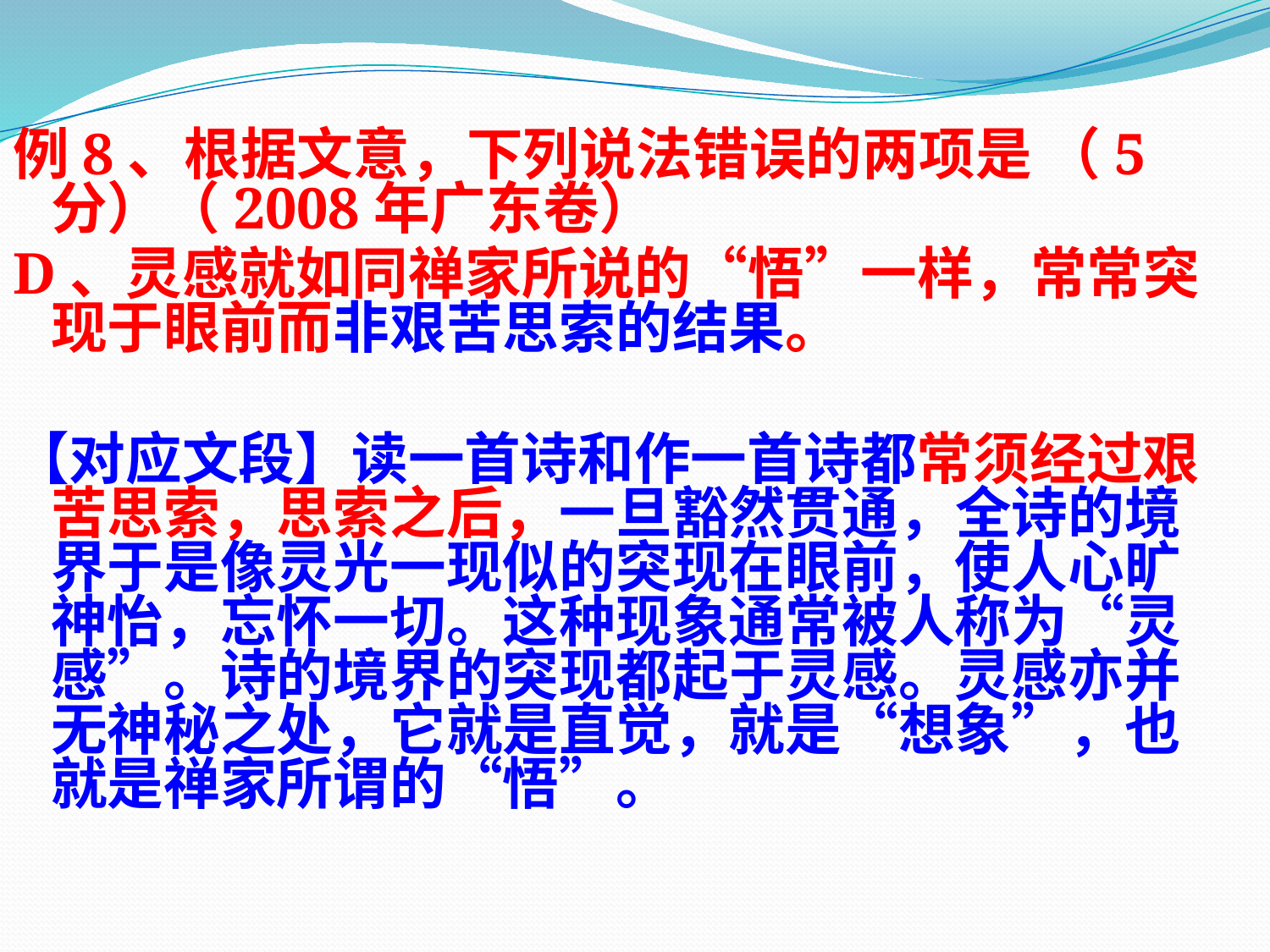

例8、根据文意，下列说法错误的两项是 （5分）（2008年广东卷）
D、灵感就如同禅家所说的“悟”一样，常常突现于眼前而非艰苦思索的结果。

【对应文段】读一首诗和作一首诗都常须经过艰苦思索，思索之后，一旦豁然贯通，全诗的境界于是像灵光一现似的突现在眼前，使人心旷神怡，忘怀一切。这种现象通常被人称为“灵感”。诗的境界的突现都起于灵感。灵感亦并无神秘之处，它就是直觉，就是“想象”，也就是禅家所谓的“悟”。